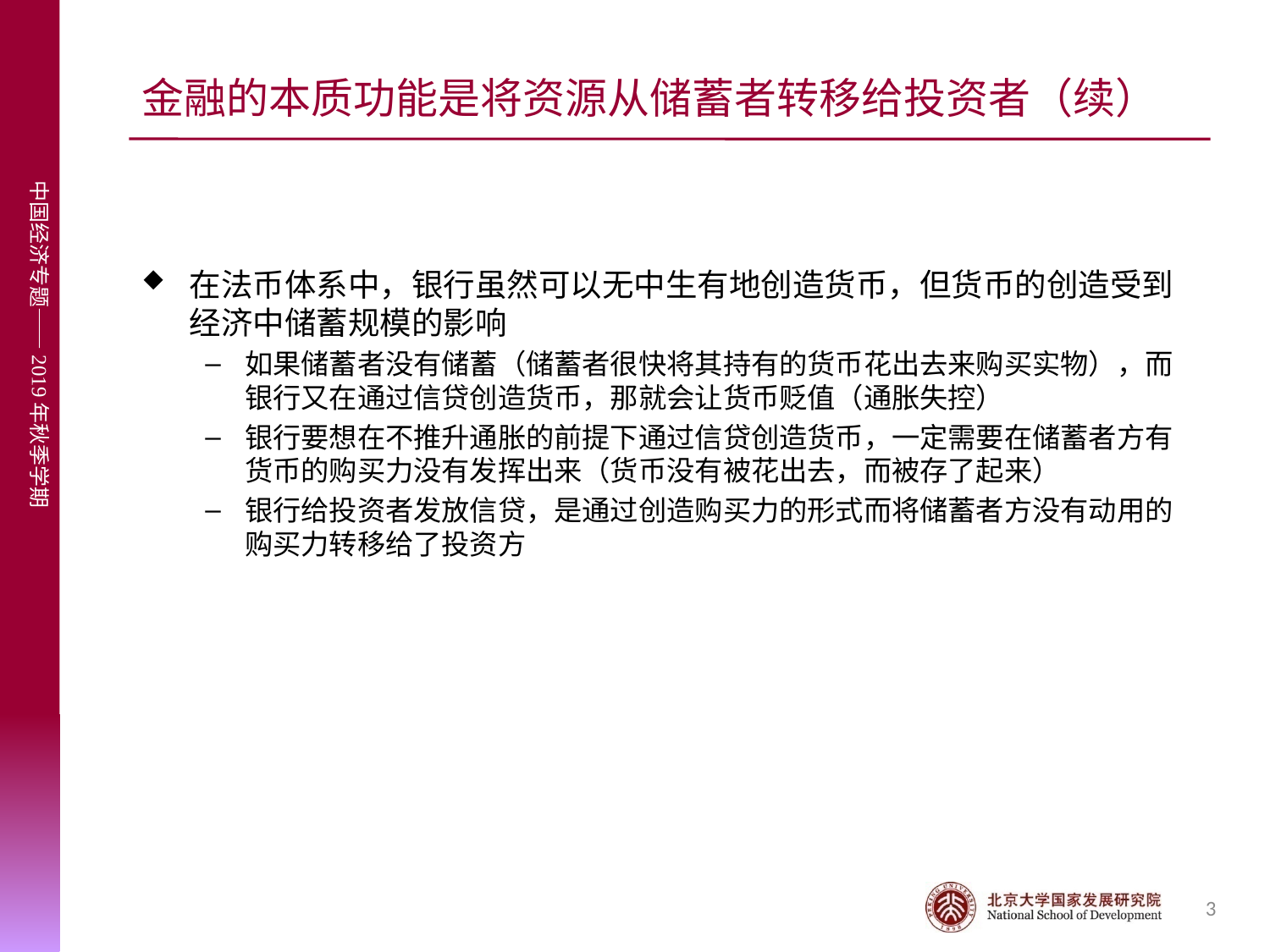

# 金融的本质功能是将资源从储蓄者转移给投资者（续）

在法币体系中，银行虽然可以无中生有地创造货币，但货币的创造受到经济中储蓄规模的影响
如果储蓄者没有储蓄（储蓄者很快将其持有的货币花出去来购买实物），而银行又在通过信贷创造货币，那就会让货币贬值（通胀失控）
银行要想在不推升通胀的前提下通过信贷创造货币，一定需要在储蓄者方有货币的购买力没有发挥出来（货币没有被花出去，而被存了起来）
银行给投资者发放信贷，是通过创造购买力的形式而将储蓄者方没有动用的购买力转移给了投资方
3